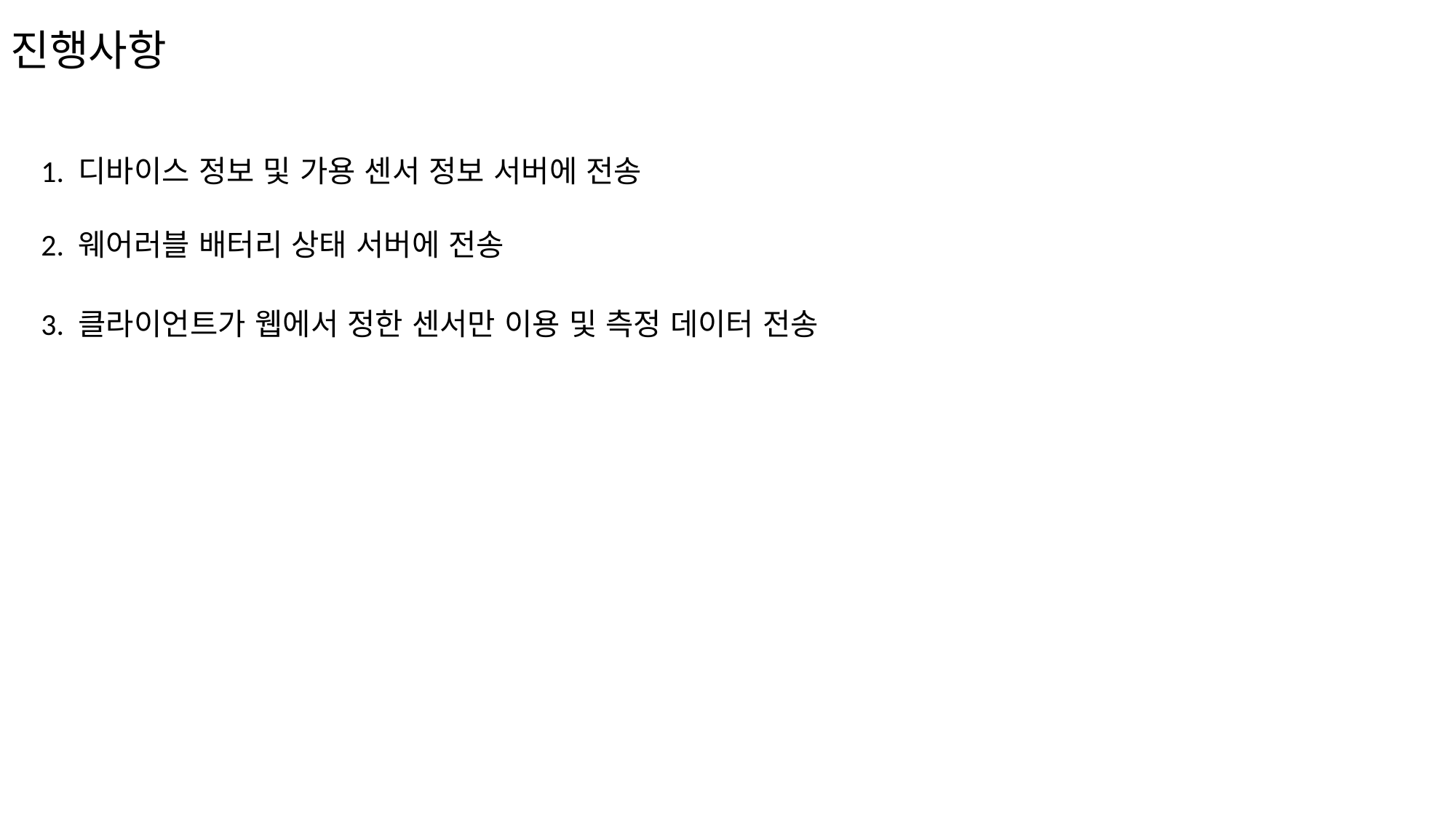

진행사항
1. 디바이스 정보 및 가용 센서 정보 서버에 전송
2. 웨어러블 배터리 상태 서버에 전송
3. 클라이언트가 웹에서 정한 센서만 이용 및 측정 데이터 전송